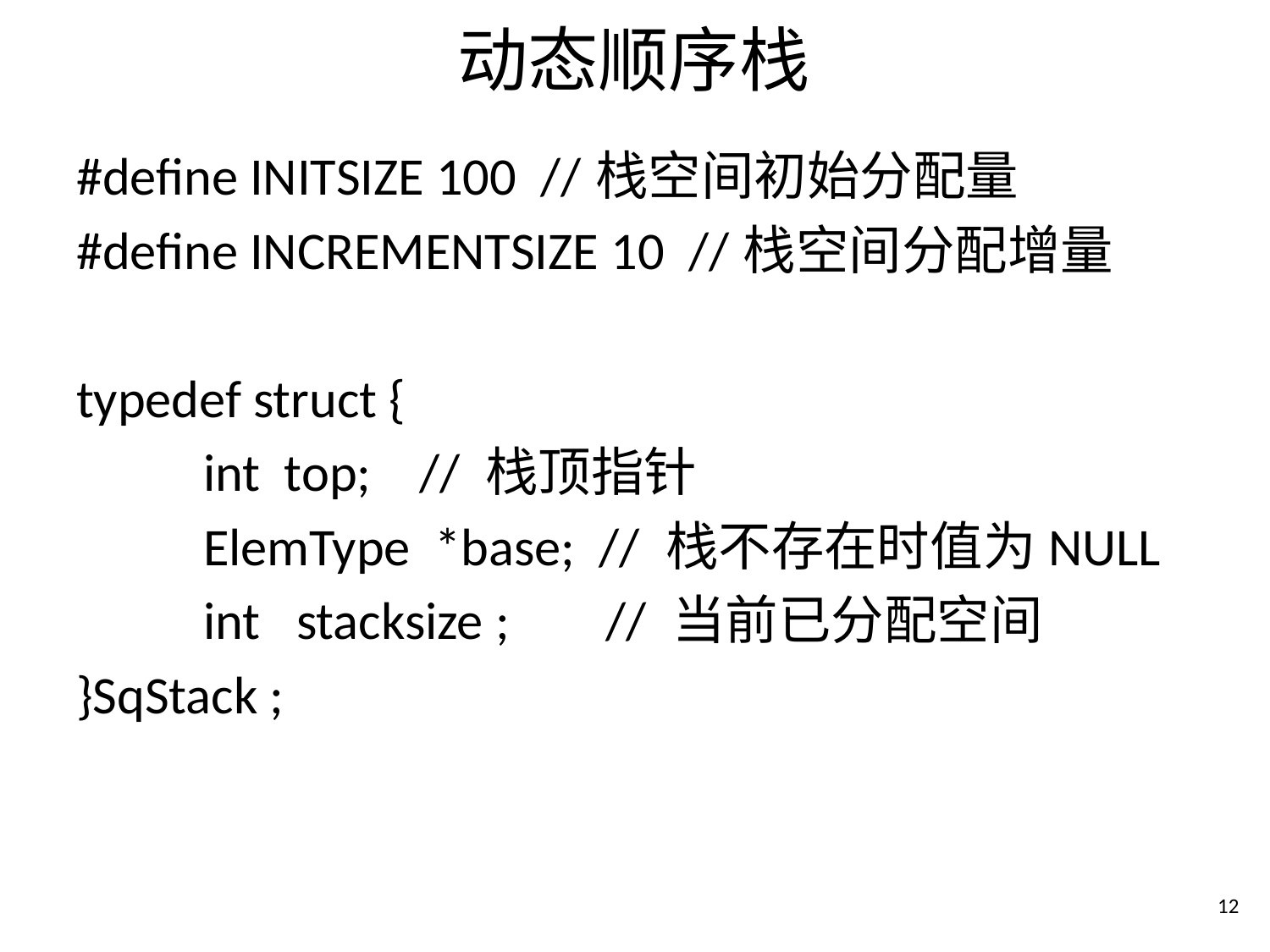

# 动态顺序栈
#define INITSIZE 100  //栈空间初始分配量
#define INCREMENTSIZE 10  //栈空间分配增量

typedef struct {
    	int  top;    // 栈顶指针
	ElemType  *base;  // 栈不存在时值为NULL
	int   stacksize ;        // 当前已分配空间
}SqStack ;
12